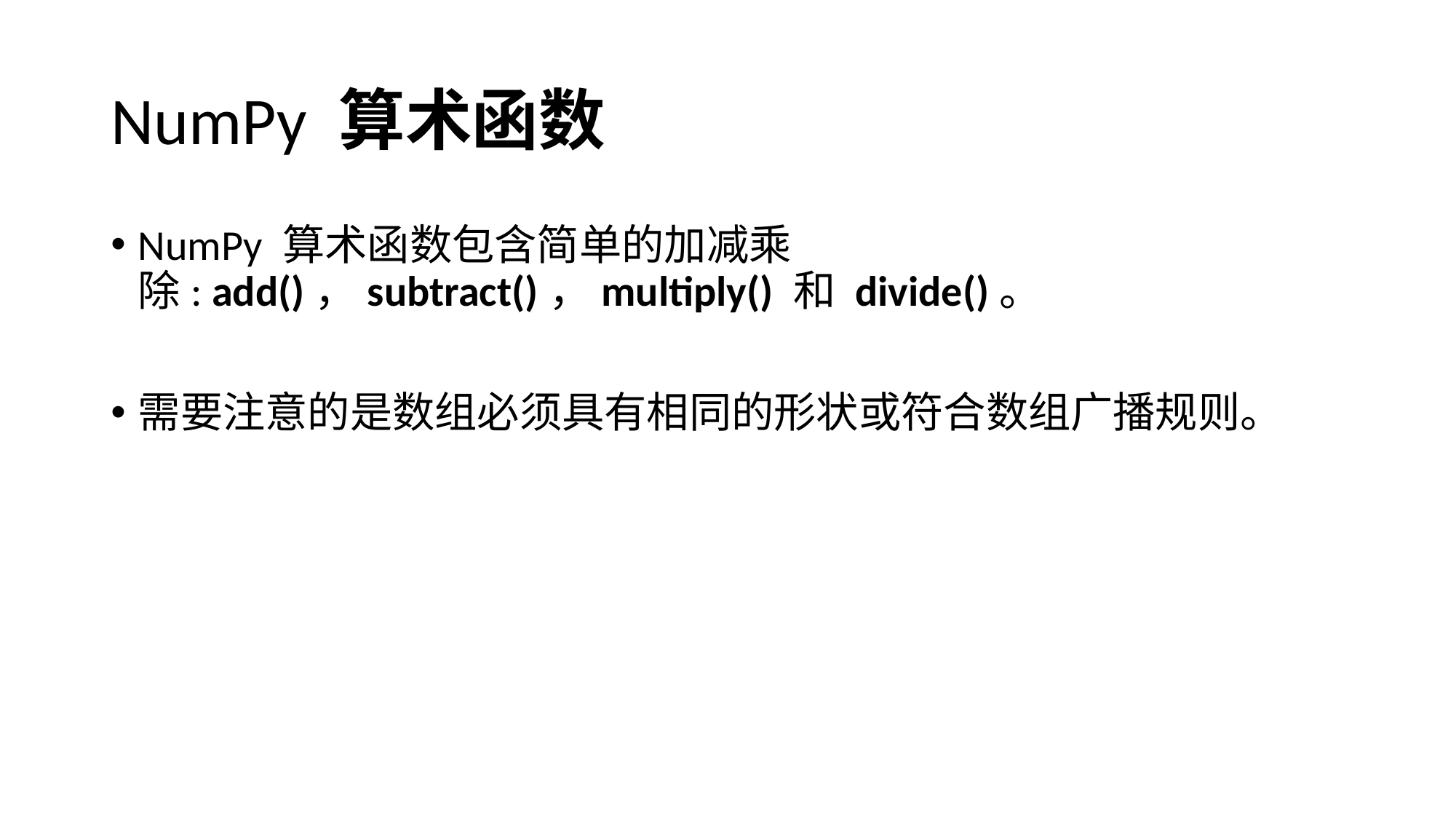

# NumPy 算术函数
NumPy 算术函数包含简单的加减乘除: add()，subtract()，multiply() 和 divide()。

需要注意的是数组必须具有相同的形状或符合数组广播规则。